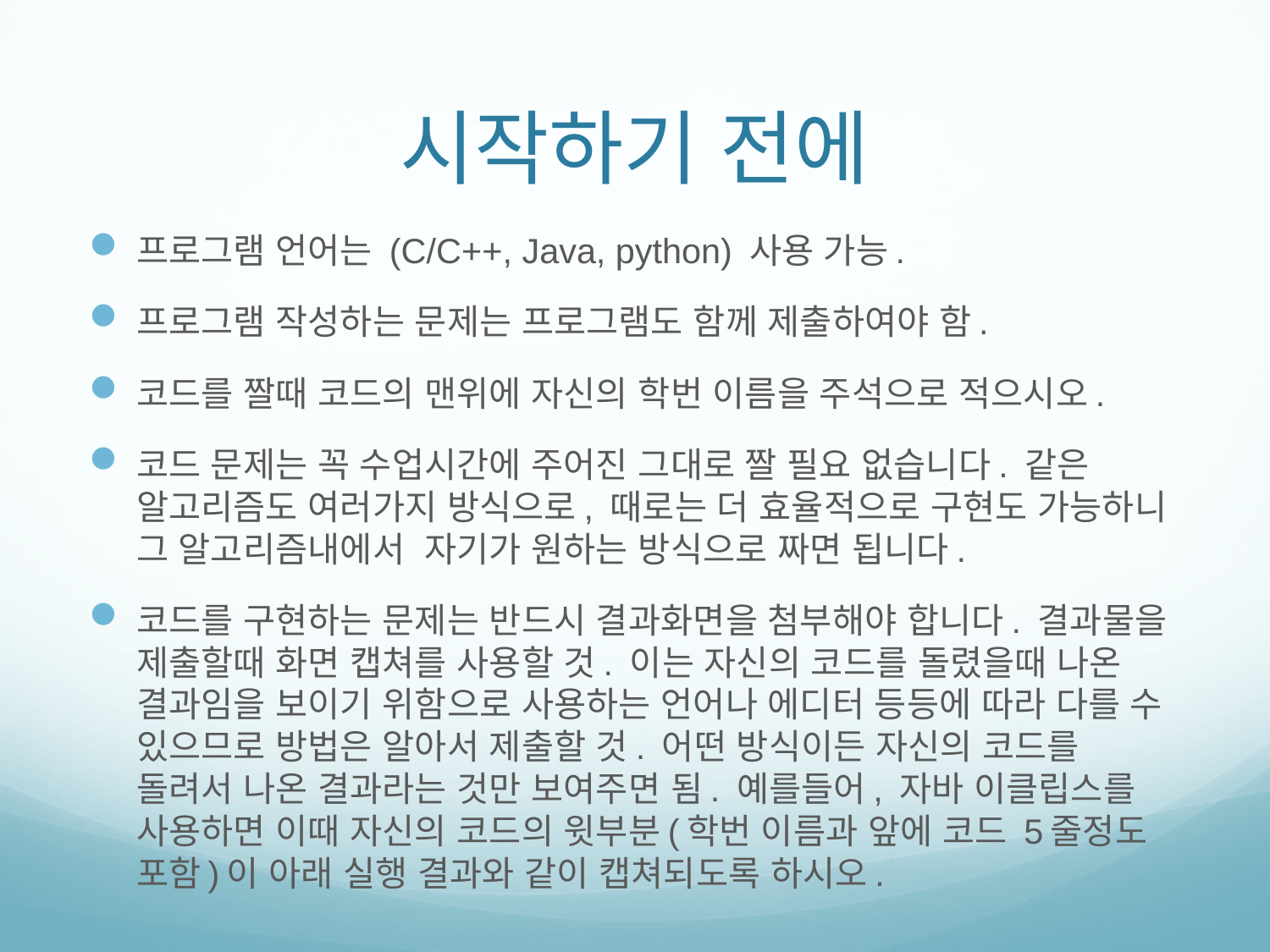

# 시작하기 전에
프로그램 언어는 (C/C++, Java, python) 사용 가능.
프로그램 작성하는 문제는 프로그램도 함께 제출하여야 함.
코드를 짤때 코드의 맨위에 자신의 학번 이름을 주석으로 적으시오.
코드 문제는 꼭 수업시간에 주어진 그대로 짤 필요 없습니다. 같은 알고리즘도 여러가지 방식으로, 때로는 더 효율적으로 구현도 가능하니 그 알고리즘내에서  자기가 원하는 방식으로 짜면 됩니다.
코드를 구현하는 문제는 반드시 결과화면을 첨부해야 합니다. 결과물을 제출할때 화면 캡쳐를 사용할 것. 이는 자신의 코드를 돌렸을때 나온 결과임을 보이기 위함으로 사용하는 언어나 에디터 등등에 따라 다를 수 있으므로 방법은 알아서 제출할 것. 어떤 방식이든 자신의 코드를 돌려서 나온 결과라는 것만 보여주면 됨. 예를들어, 자바 이클립스를 사용하면 이때 자신의 코드의 윗부분(학번 이름과 앞에 코드 5줄정도 포함)이 아래 실행 결과와 같이 캡쳐되도록 하시오.